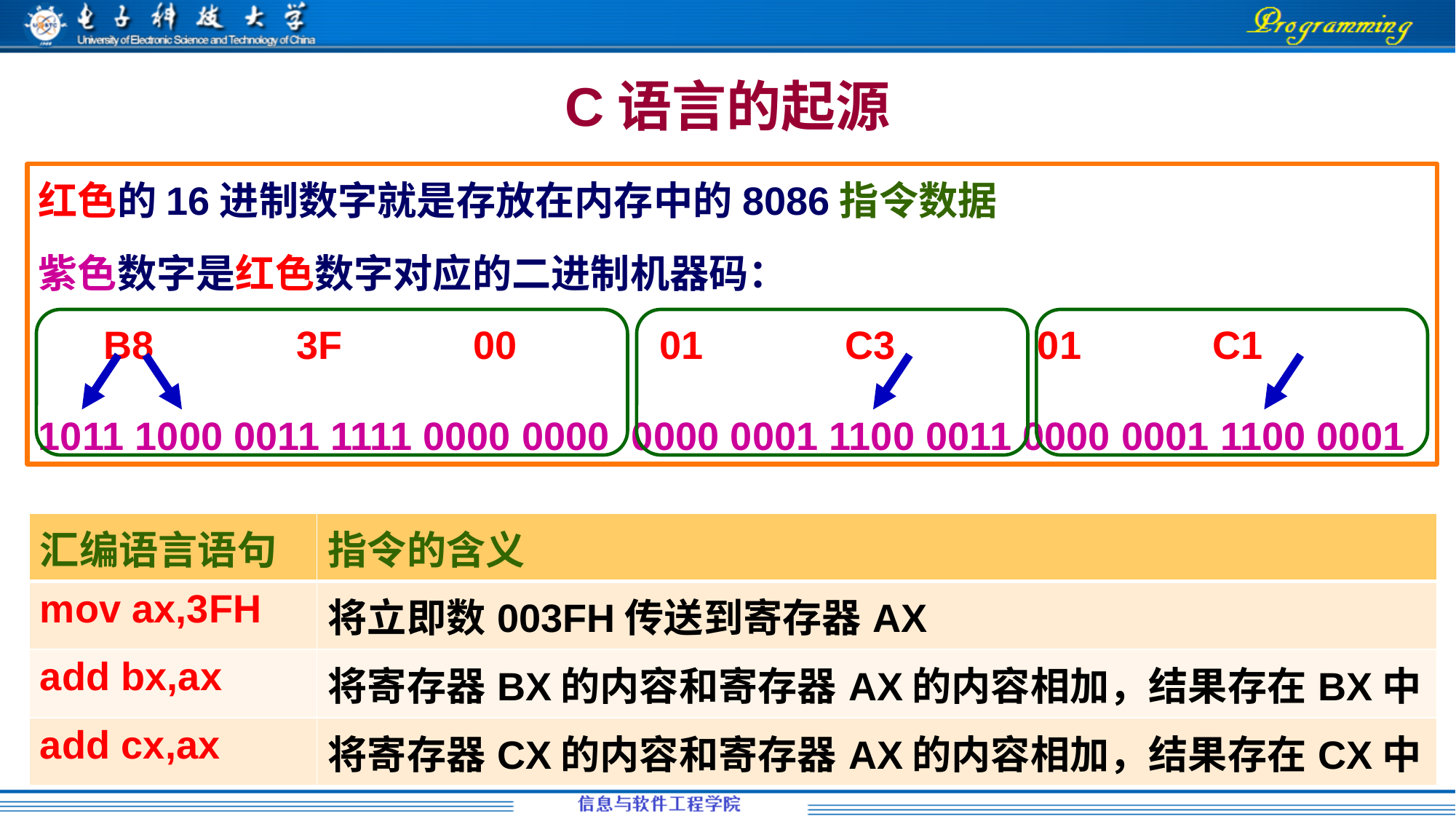

# C语言的起源
红色的16进制数字就是存放在内存中的8086指令数据
紫色数字是红色数字对应的二进制机器码：
      B8             3F            00             01             C3             01            C1
1011 1000 0011 1111 0000 0000  0000 0001 1100 0011 0000 0001 1100 0001

| 汇编语言语句 | 指令的含义 |
| --- | --- |
| mov ax,3FH | 将立即数003FH传送到寄存器AX |
| add bx,ax | 将寄存器BX的内容和寄存器AX的内容相加，结果存在BX中 |
| add cx,ax | 将寄存器CX的内容和寄存器AX的内容相加，结果存在CX中 |